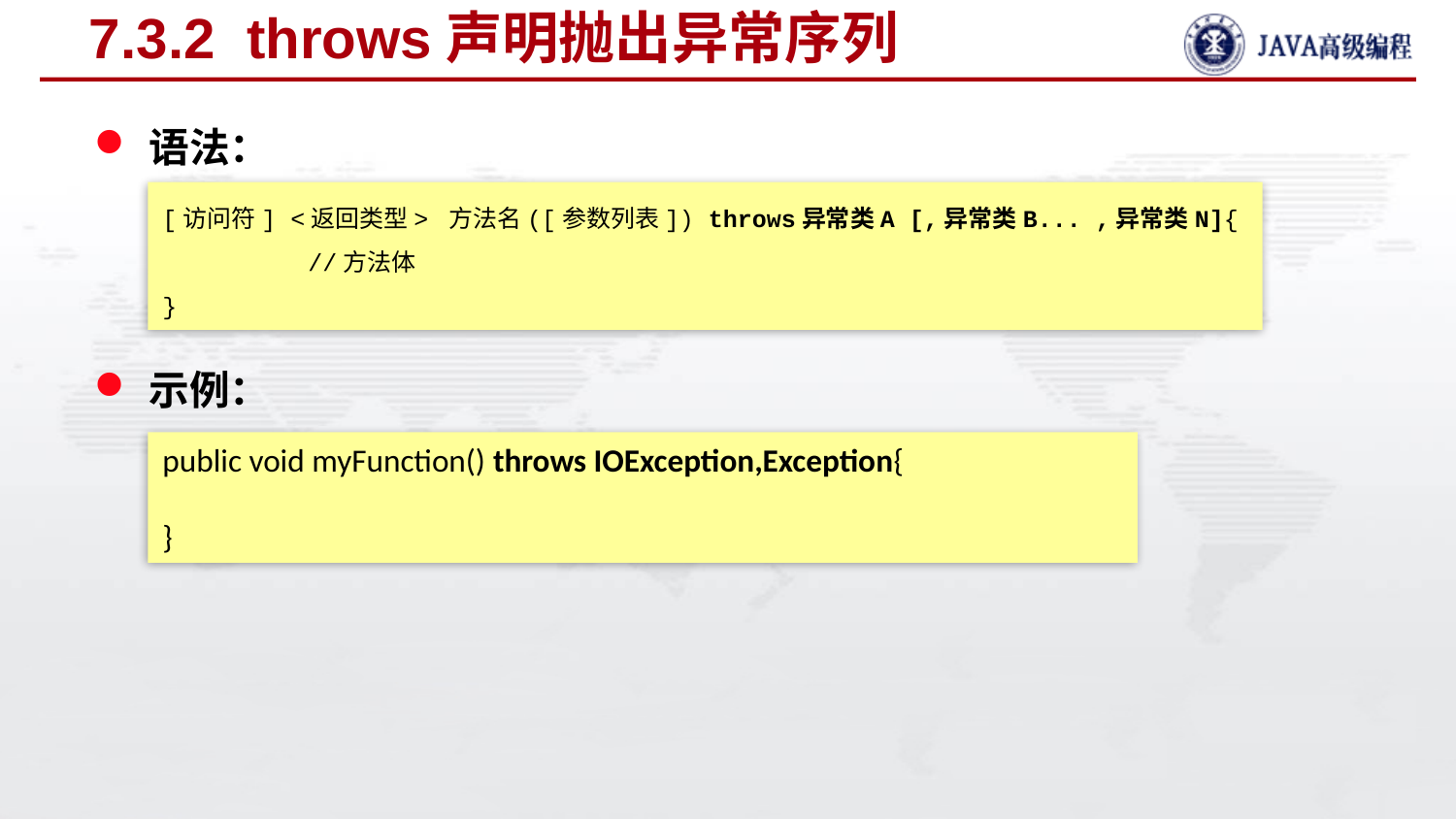

# 7.3.2  throws声明抛出异常序列
语法：

示例：

[访问符] <返回类型> 方法名([参数列表]) throws异常类A [,异常类B... ,异常类N]{
	//方法体
}
public void myFunction() throws IOException,Exception{

}